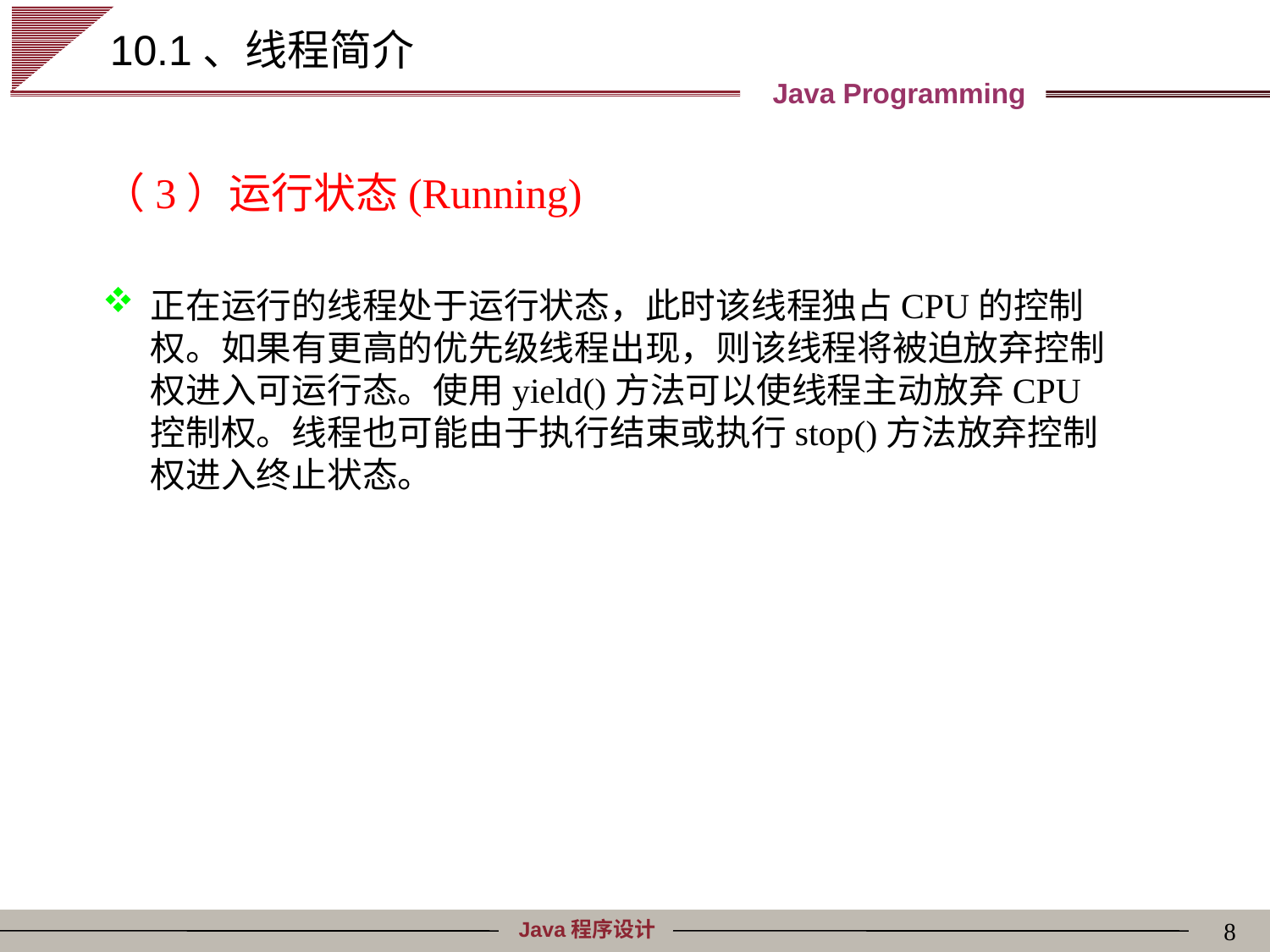

# 10.1、线程简介
（3）运行状态(Running)

正在运行的线程处于运行状态，此时该线程独占CPU的控制权。如果有更高的优先级线程出现，则该线程将被迫放弃控制权进入可运行态。使用yield()方法可以使线程主动放弃CPU控制权。线程也可能由于执行结束或执行stop()方法放弃控制权进入终止状态。